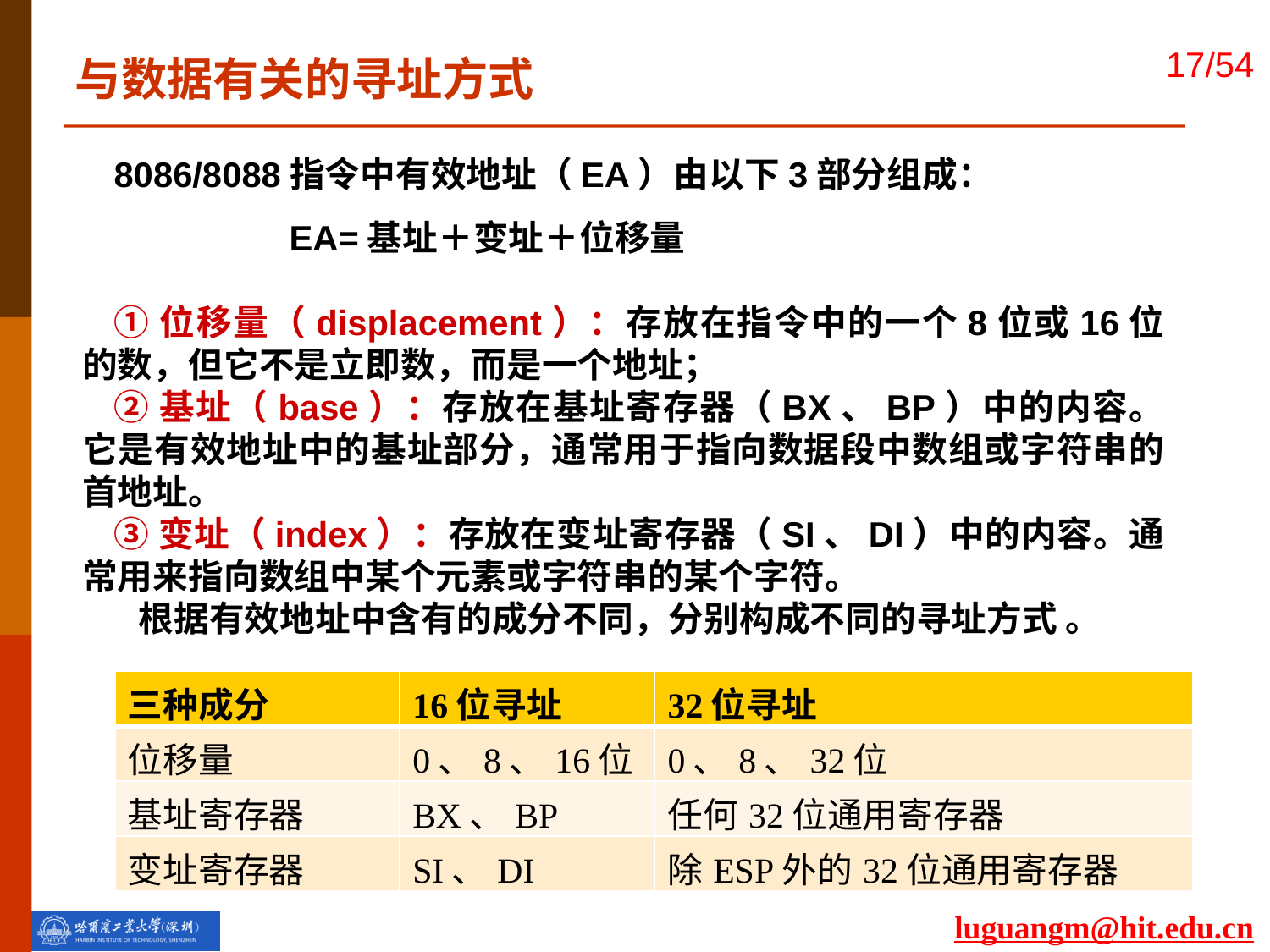

与数据有关的寻址方式
8086/8088指令中有效地址（EA）由以下3部分组成：
                  EA=基址＋变址＋位移量

①位移量（displacement）：存放在指令中的一个8位或16位的数，但它不是立即数，而是一个地址；
②基址（base）：存放在基址寄存器（BX、BP）中的内容。它是有效地址中的基址部分，通常用于指向数据段中数组或字符串的首地址。
③变址（index）：存放在变址寄存器（SI、DI）中的内容。通常用来指向数组中某个元素或字符串的某个字符。
  根据有效地址中含有的成分不同，分别构成不同的寻址方式 。
| 三种成分 | 16位寻址 | 32位寻址 |
| --- | --- | --- |
| 位移量 | 0、8、16位 | 0、8、32位 |
| 基址寄存器 | BX、BP | 任何32位通用寄存器 |
| 变址寄存器 | SI、DI | 除ESP外的32位通用寄存器 |